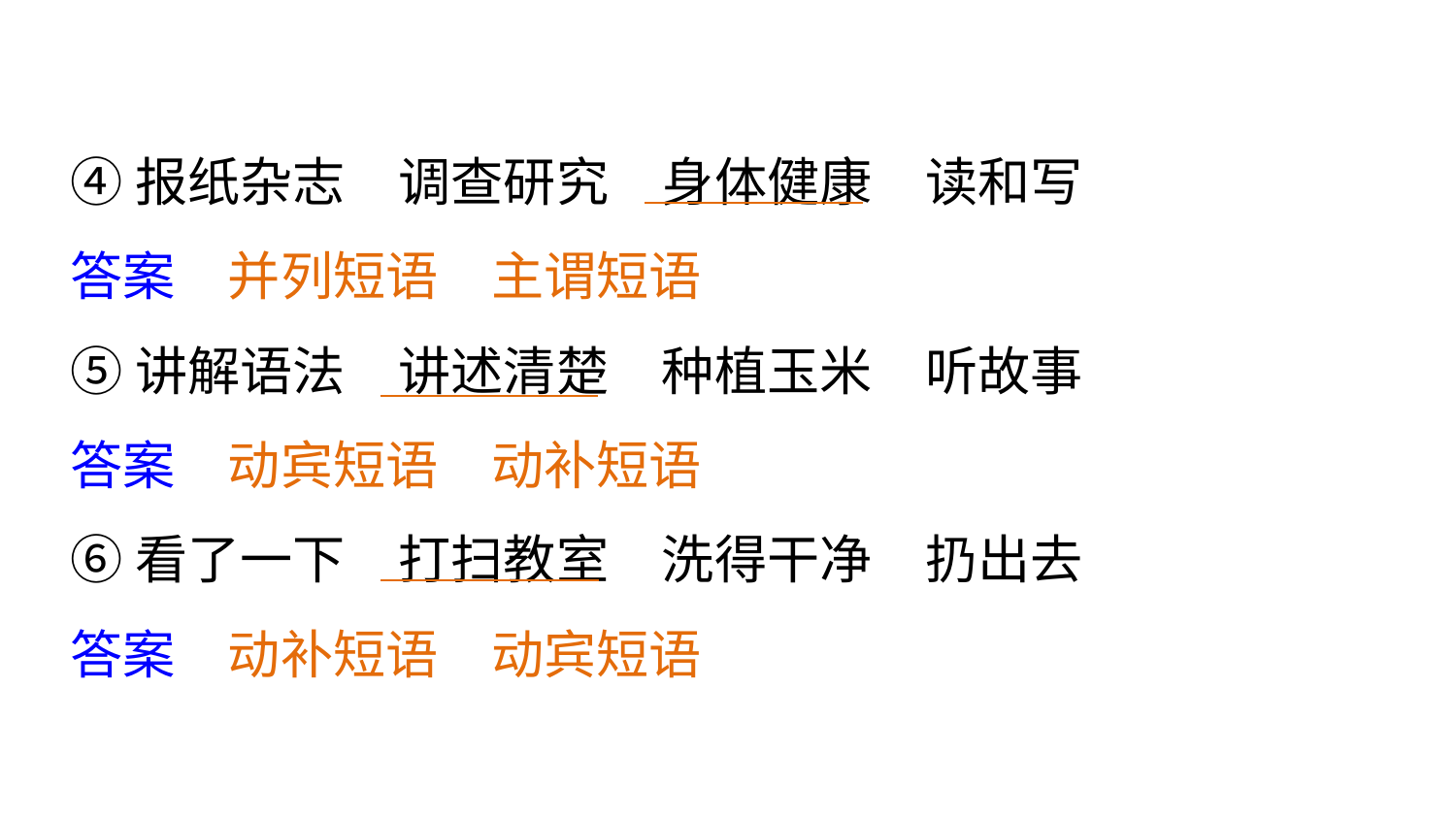

④报纸杂志　调查研究　身体健康　读和写
答案　并列短语　主谓短语
⑤讲解语法　讲述清楚　种植玉米　听故事
答案　动宾短语　动补短语
⑥看了一下　打扫教室　洗得干净　扔出去
答案　动补短语　动宾短语